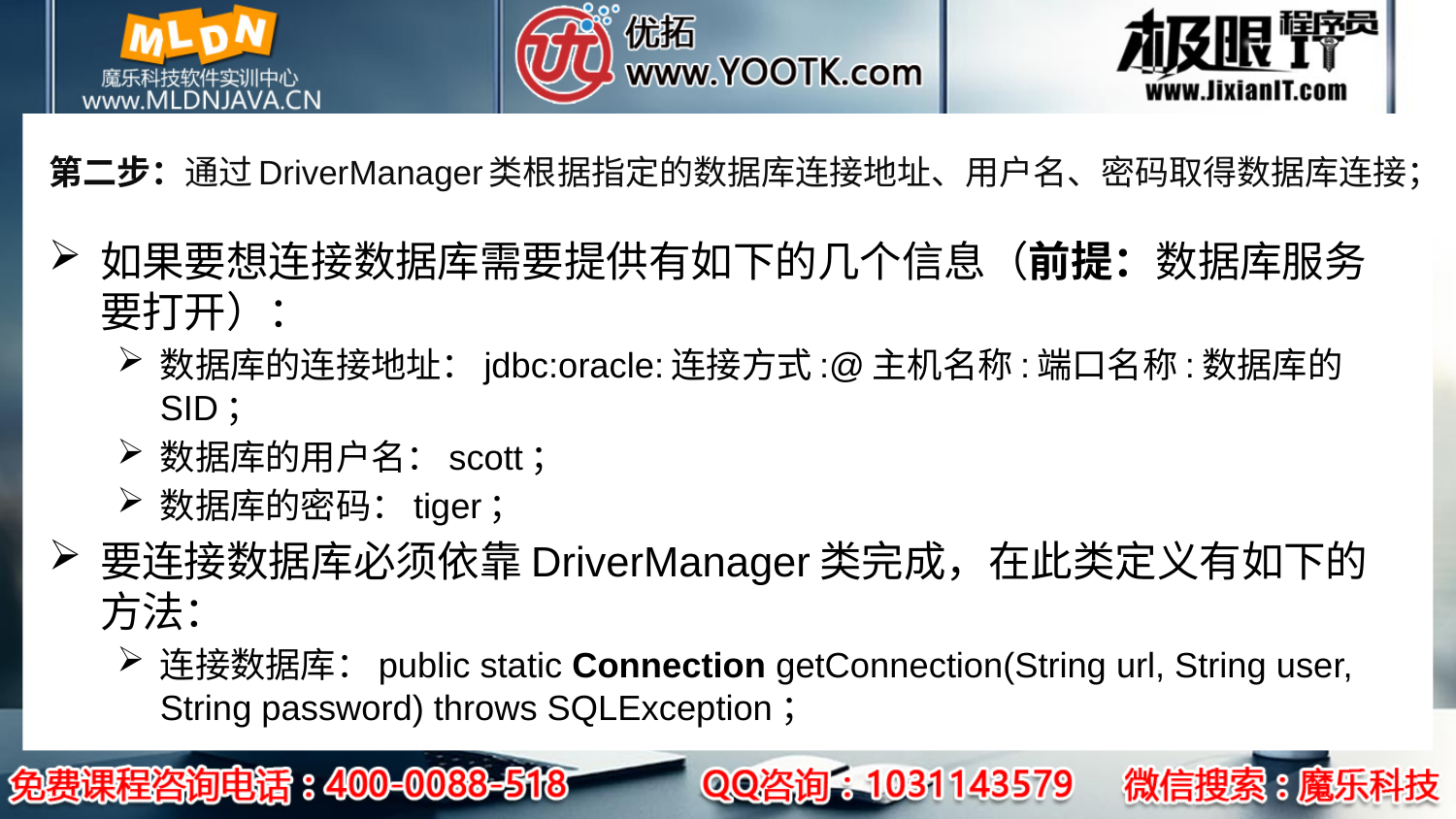

# 第二步：通过DriverManager类根据指定的数据库连接地址、用户名、密码取得数据库连接；
如果要想连接数据库需要提供有如下的几个信息（前提：数据库服务要打开）：
数据库的连接地址：jdbc:oracle:连接方式:@主机名称:端口名称:数据库的SID；
数据库的用户名：scott；
数据库的密码：tiger；
要连接数据库必须依靠DriverManager类完成，在此类定义有如下的方法：
连接数据库：public static Connection getConnection(String url, String user, String password) throws SQLException；